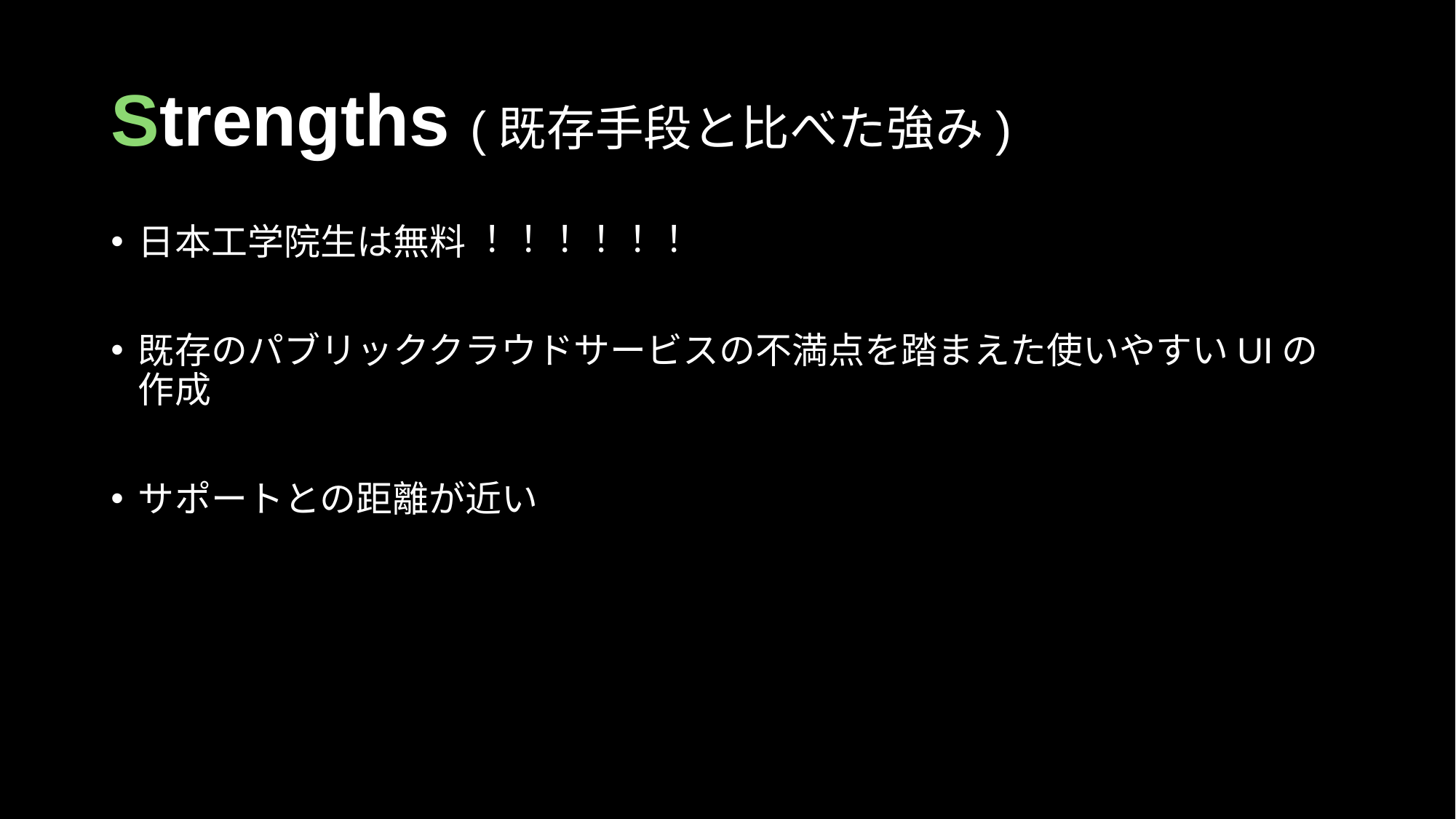

# Strengths (既存手段と比べた強み)
日本工学院生は無料︕︕︕︕︕︕

既存のパブリッククラウドサービスの不満点を踏まえた使いやすいUIの作成

サポートとの距離が近い